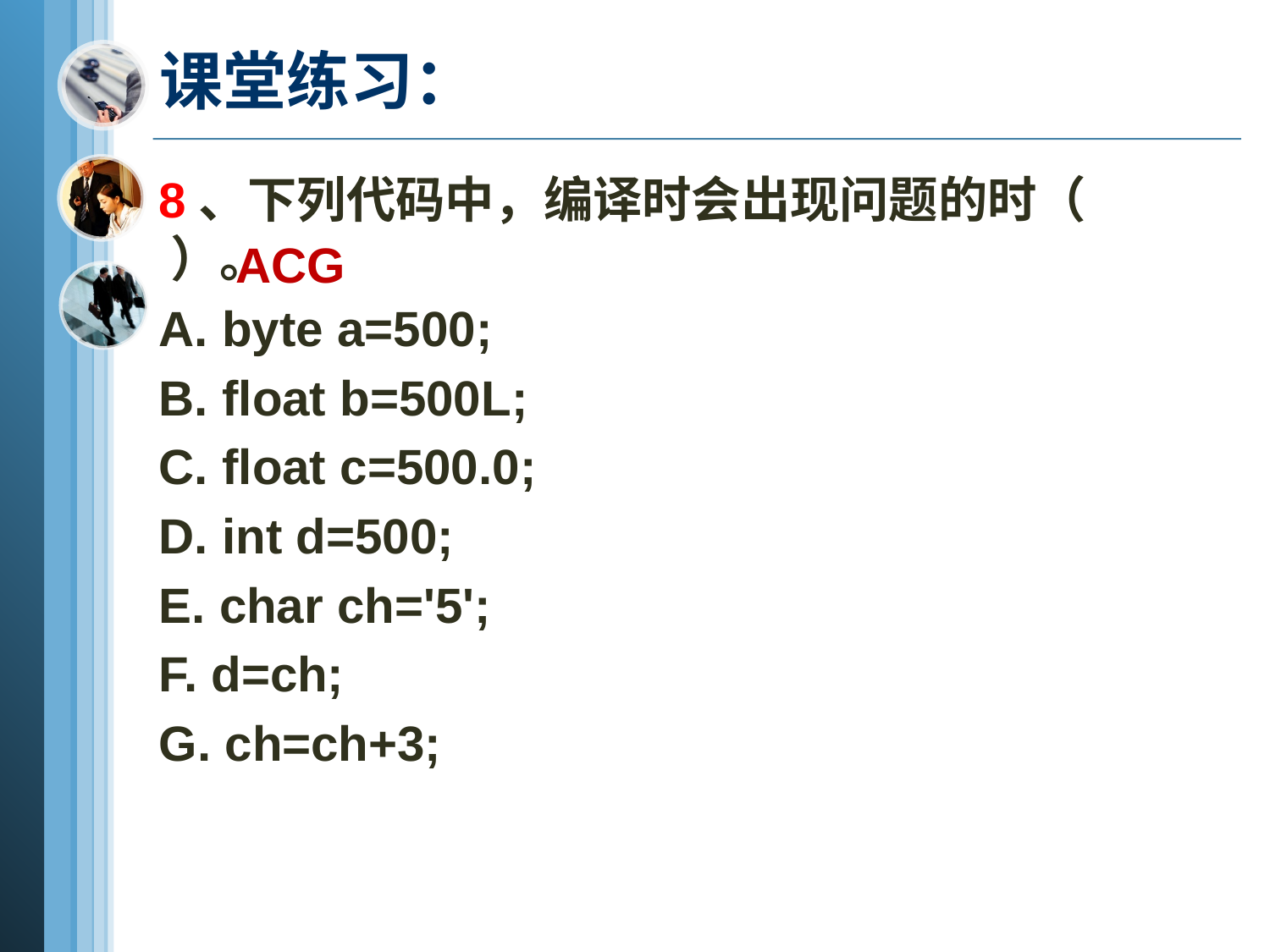

# 课堂练习：
8、下列代码中，编译时会出现问题的时（            ）。
A. byte a=500;
B. float b=500L;
C. float c=500.0;
D. int d=500;
E. char ch='5';
F. d=ch;
G. ch=ch+3;

ACG